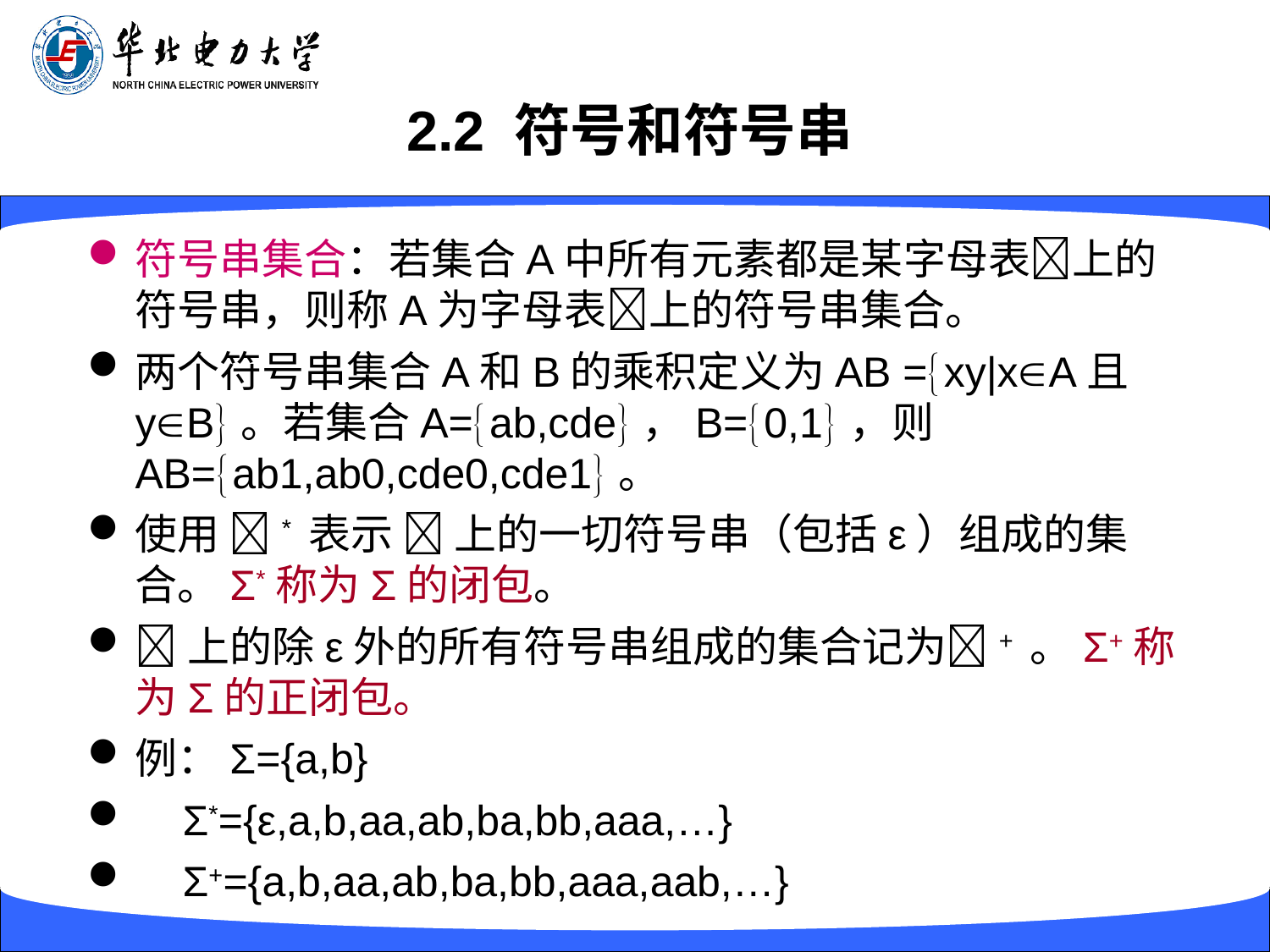

# 2.2 符号和符号串
符号串集合：若集合A中所有元素都是某字母表Σ上的符号串，则称A为字母表Σ上的符号串集合。
两个符号串集合A和B的乘积定义为AB ={xy|x∈A且y∈B}。若集合A={ab,cde}，B={0,1}，则AB={ab1,ab0,cde0,cde1}。
使用 Σ* 表示 Σ 上的一切符号串（包括ε）组成的集合。Σ*称为Σ的闭包。
Σ上的除ε外的所有符号串组成的集合记为Σ+ 。Σ+称为Σ的正闭包。
例：Σ={a,b}
    Σ*={ε,a,b,aa,ab,ba,bb,aaa,…}
    Σ+={a,b,aa,ab,ba,bb,aaa,aab,…}